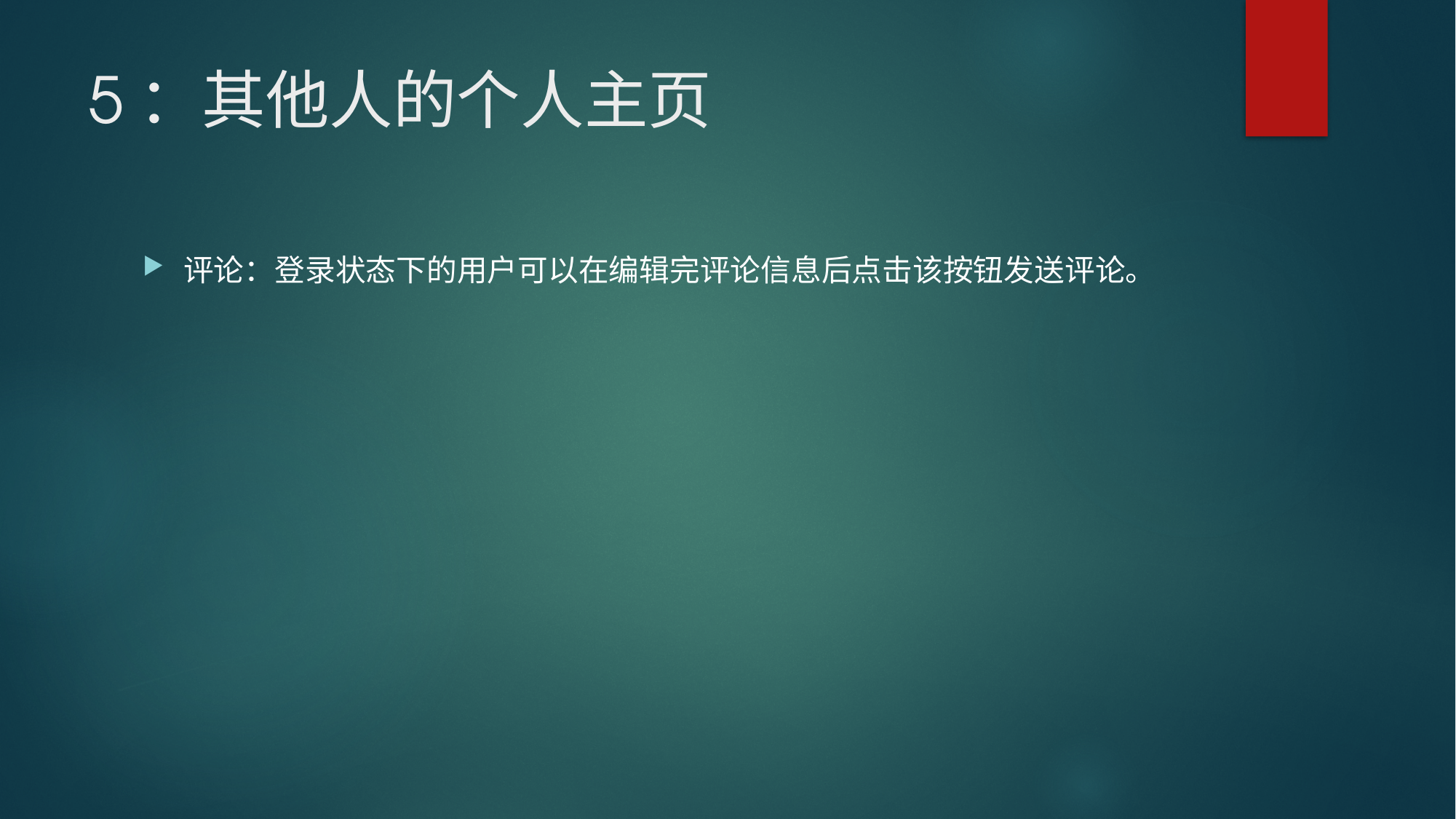

# 5：其他人的个人主页
评论：登录状态下的用户可以在编辑完评论信息后点击该按钮发送评论。